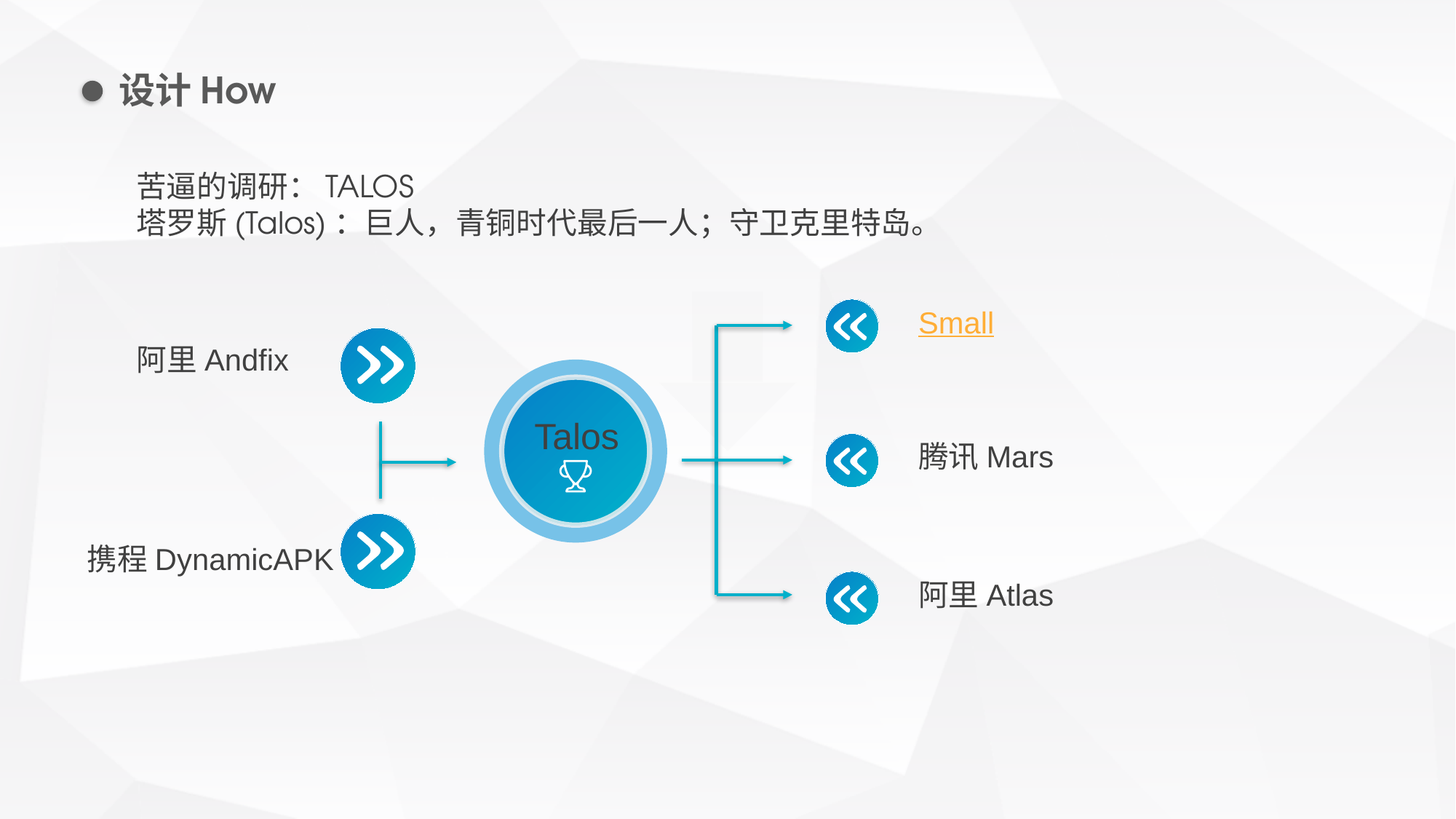

设计How

苦逼的调研：TALOS
塔罗斯(Talos)：巨人，青铜时代最后一人；守卫克里特岛。

Small

阿里Andfix

Talos

腾讯Mars

携程DynamicAPK

阿里Atlas